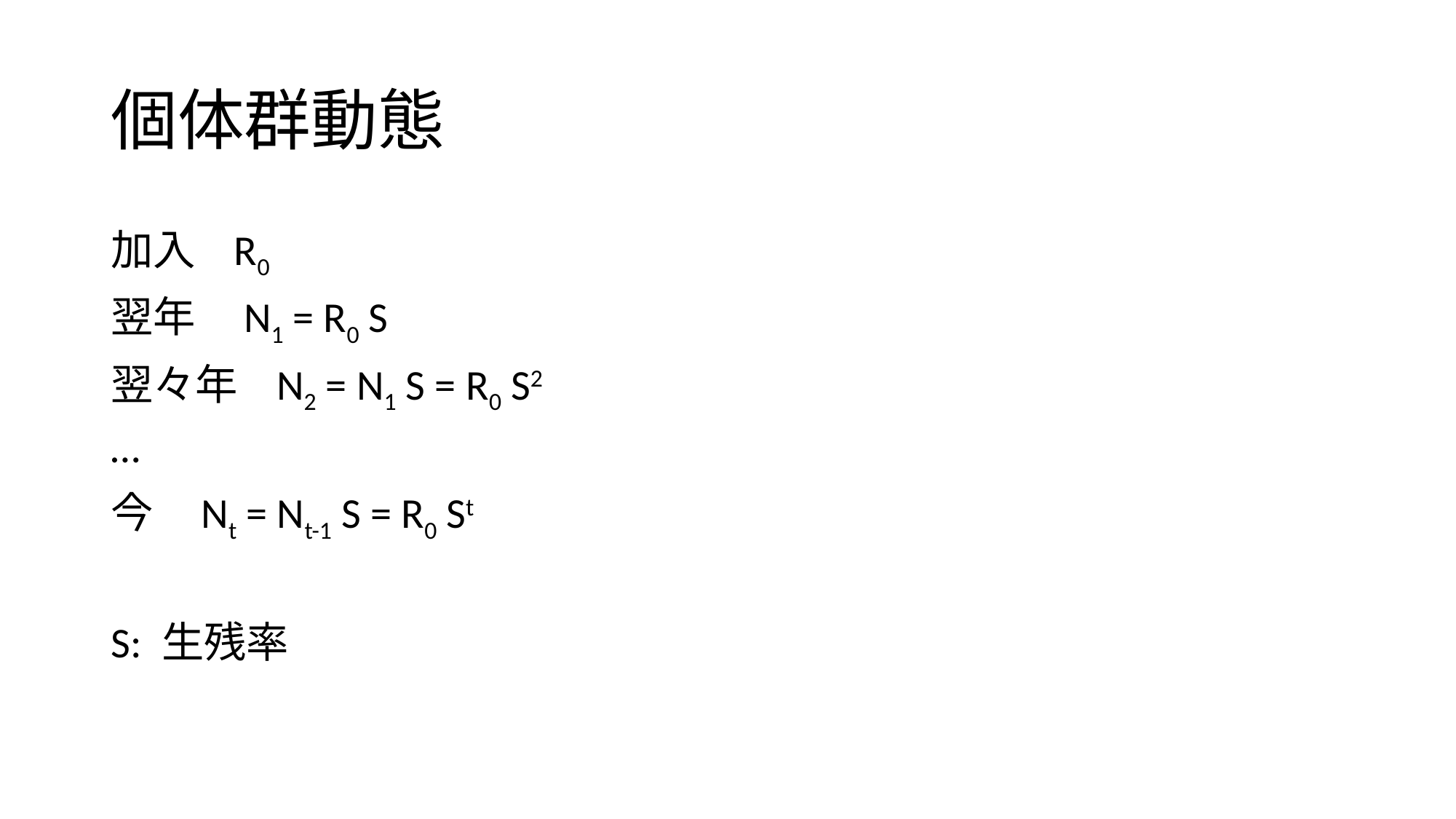

# 個体群動態
加入   R0
翌年    N1 = R0 S
翌々年   N2 = N1 S = R0 S2
…
今    Nt = Nt-1 S = R0 St

S: 生残率